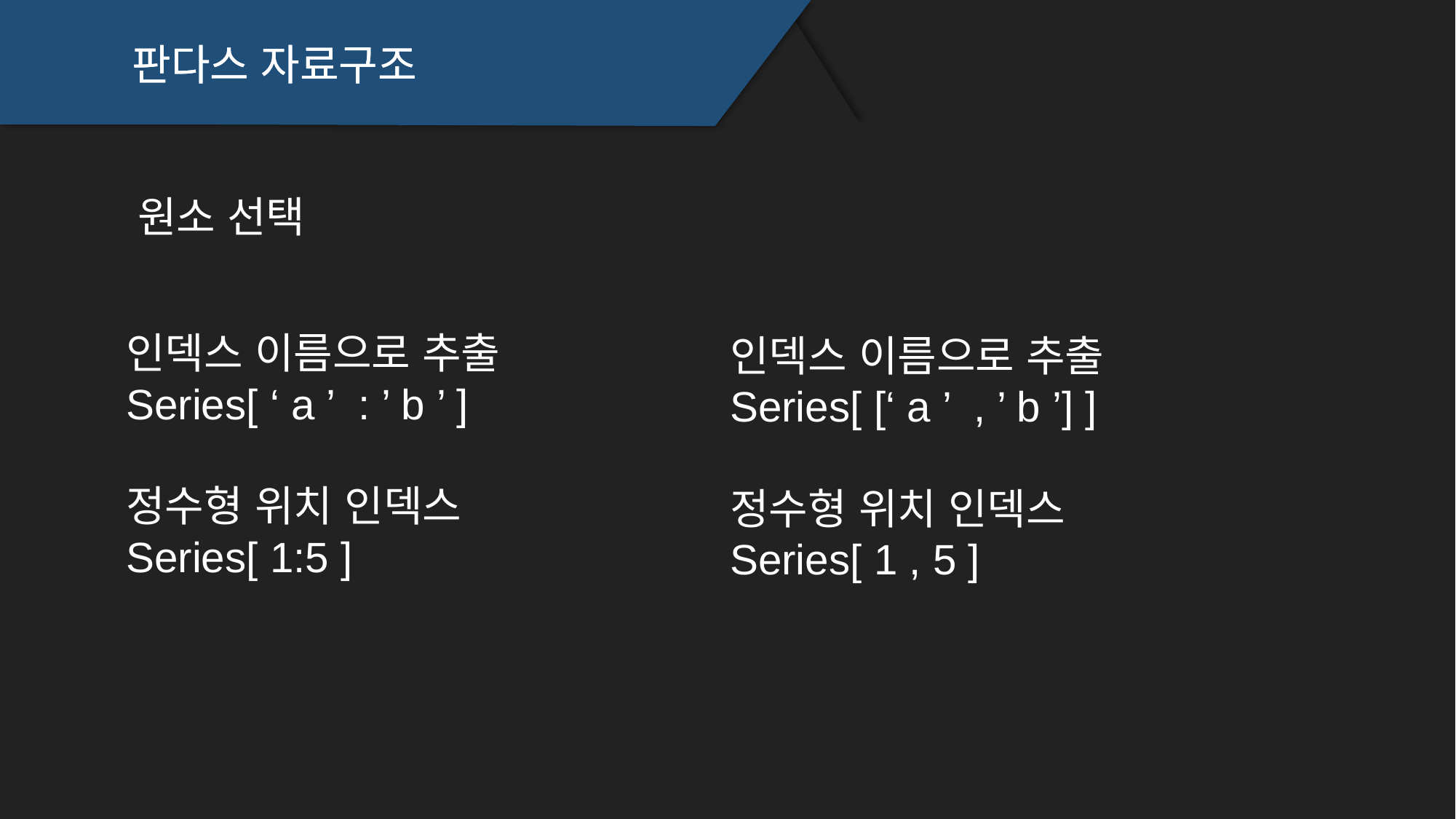

판다스 자료구조
판다스 자료구조
원소 선택
인덱스 이름으로 추출
Series[ ‘ a ’  : ’ b ’ ]

정수형 위치 인덱스
Series[ 1:5 ]
인덱스 이름으로 추출
Series[ [‘ a ’  , ’ b ’] ]

정수형 위치 인덱스
Series[ 1 , 5 ]